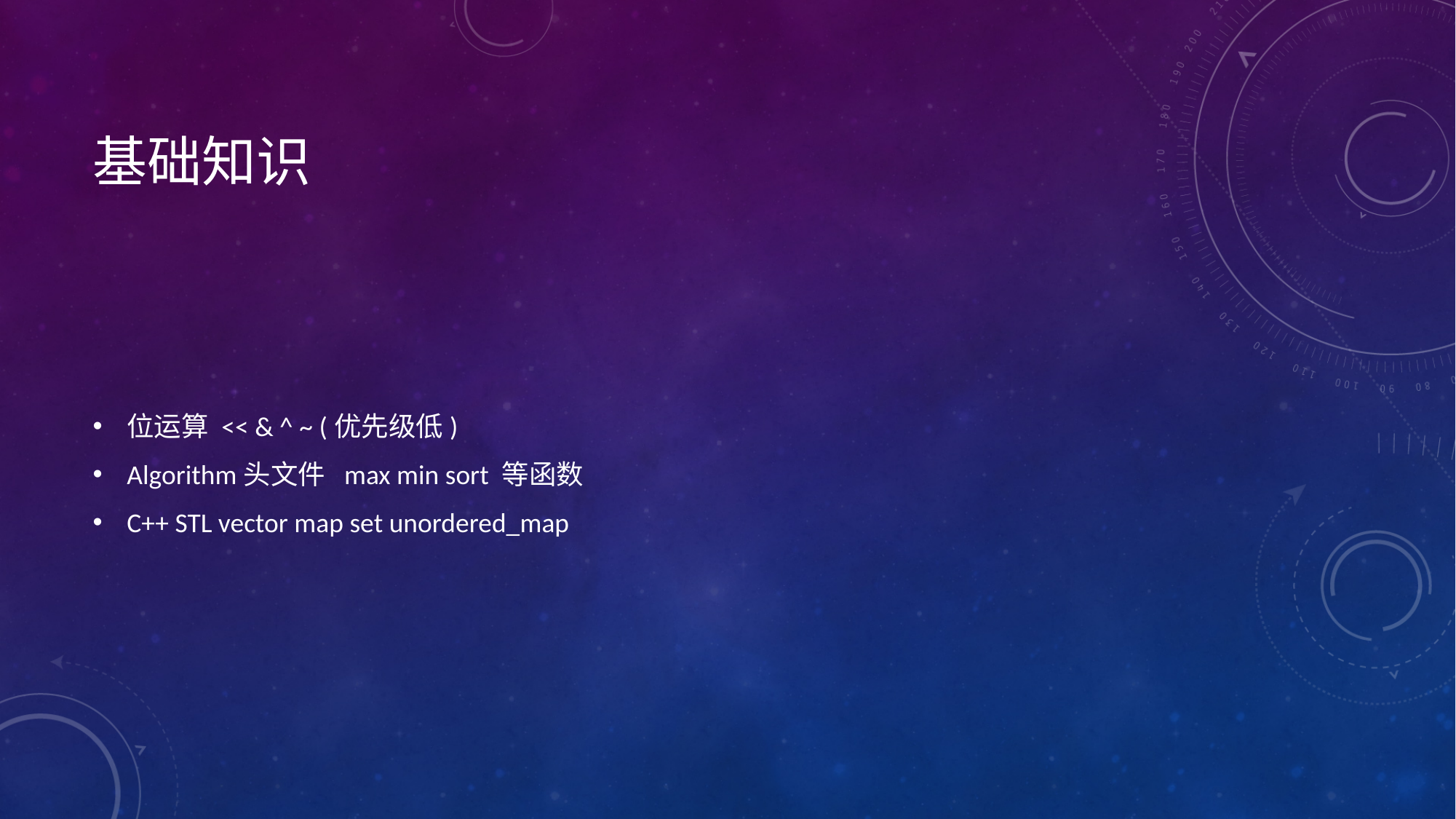

# 基础知识
位运算 << & ^ ~ (优先级低)
Algorithm头文件  max min sort 等函数
C++ STL vector map set unordered_map